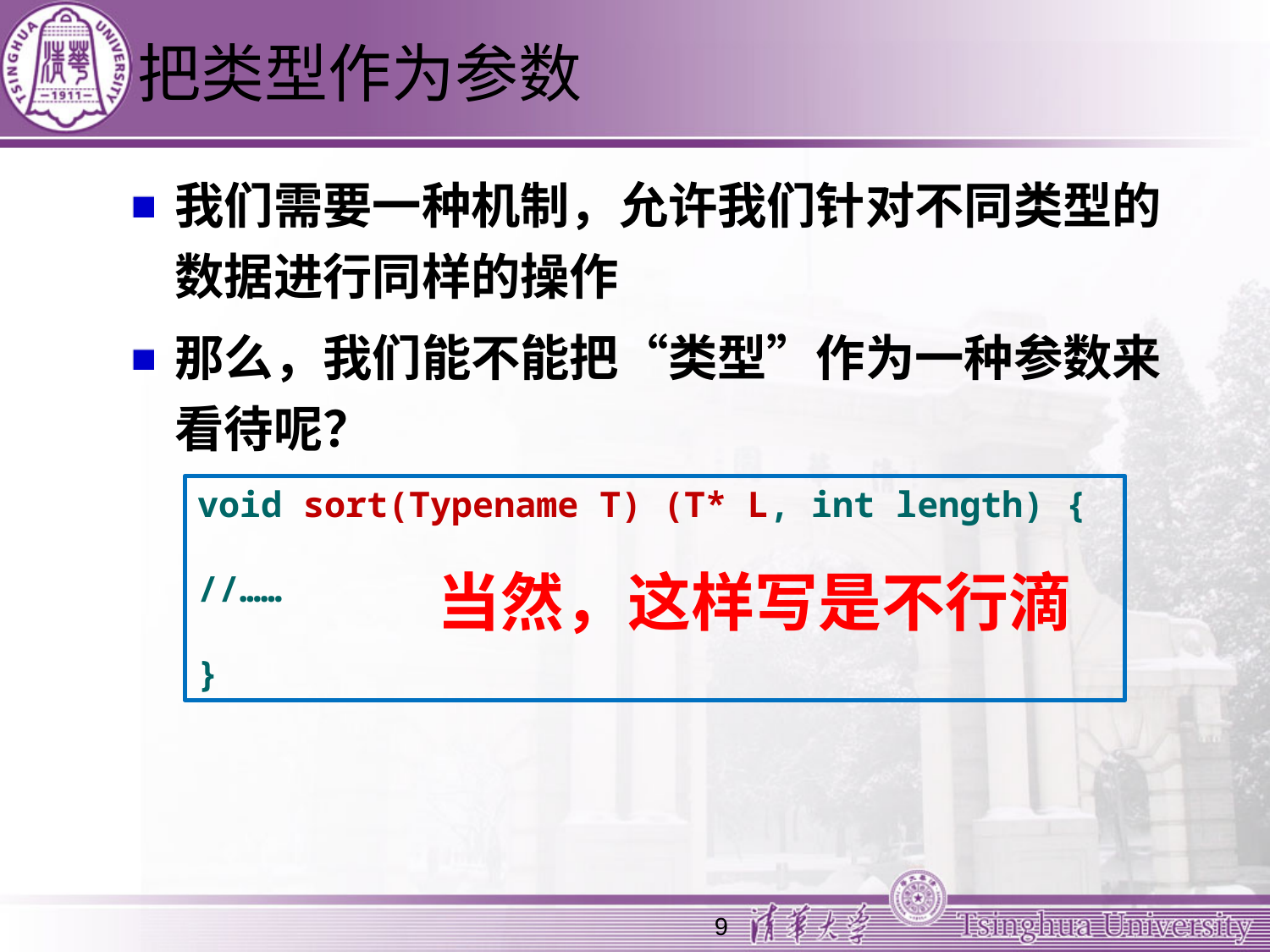

# 把类型作为参数
我们需要一种机制，允许我们针对不同类型的数据进行同样的操作
那么，我们能不能把“类型”作为一种参数来看待呢？
void sort(Typename T) (T* L, int length) {

//……

}
当然，这样写是不行滴
9